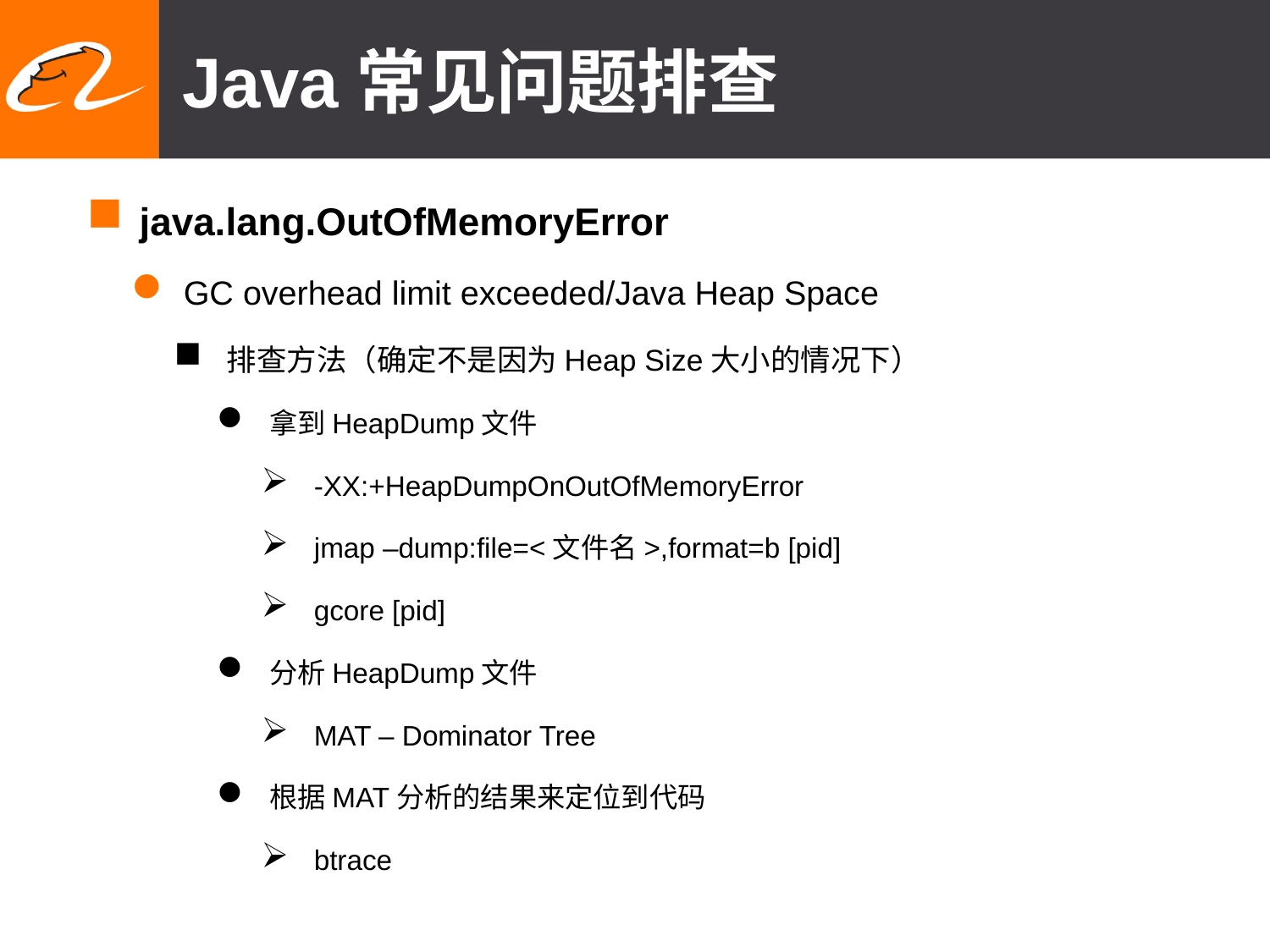

# Java常见问题排查
java.lang.OutOfMemoryError
GC overhead limit exceeded/Java Heap Space
排查方法（确定不是因为Heap Size大小的情况下）
拿到HeapDump文件
-XX:+HeapDumpOnOutOfMemoryError
jmap –dump:file=<文件名>,format=b [pid]
gcore [pid]
分析HeapDump文件
MAT – Dominator Tree
根据MAT分析的结果来定位到代码
btrace